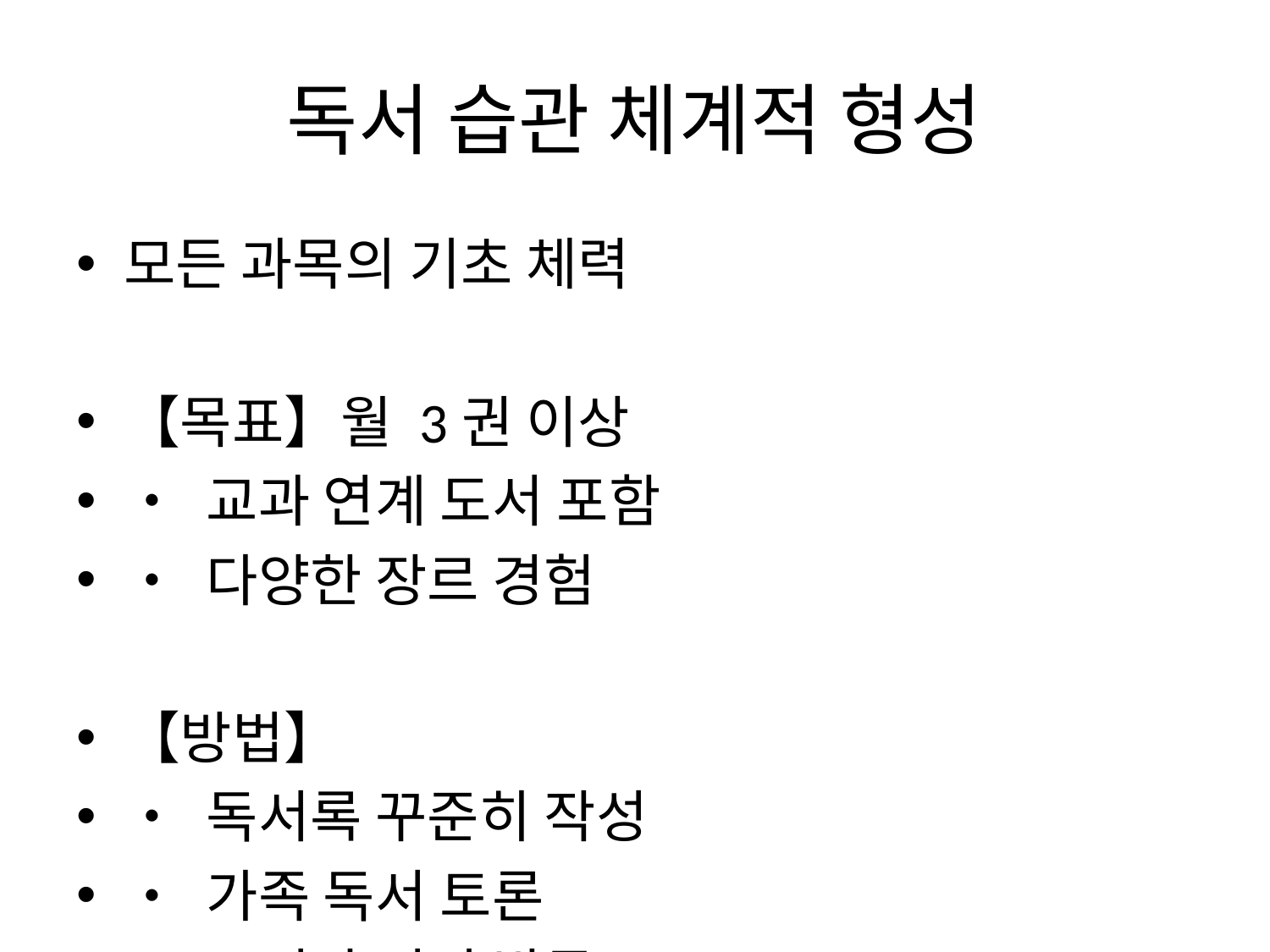

# 독서 습관 체계적 형성
모든 과목의 기초 체력

【목표】월 3권 이상
• 교과 연계 도서 포함
• 다양한 장르 경험

【방법】
• 독서록 꾸준히 작성
• 가족 독서 토론
• 도서관 정기 방문

【효과】국어 실력 + 배경지식 향상